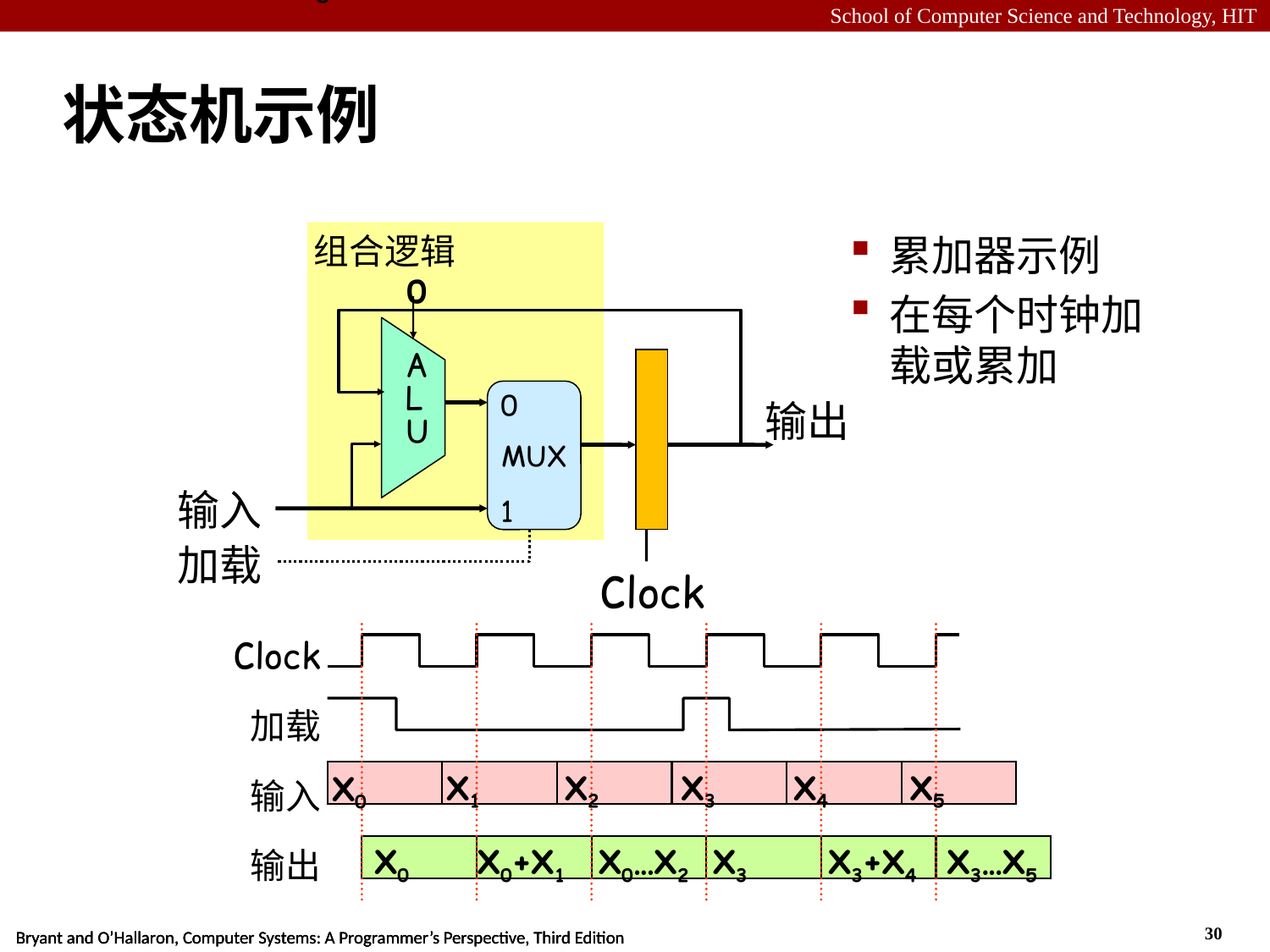

0
# 状态机示例
组合逻辑
0

A
L
U

MUX
0
输出

输入
1

加载
Clock
累加器示例
在每个时钟加载或累加

Clock

加载

输入

输出
X1
X2
X3
X4
X5
X0
X0
X0+X1
X0…X2
X3
X3+X4
X3…X5